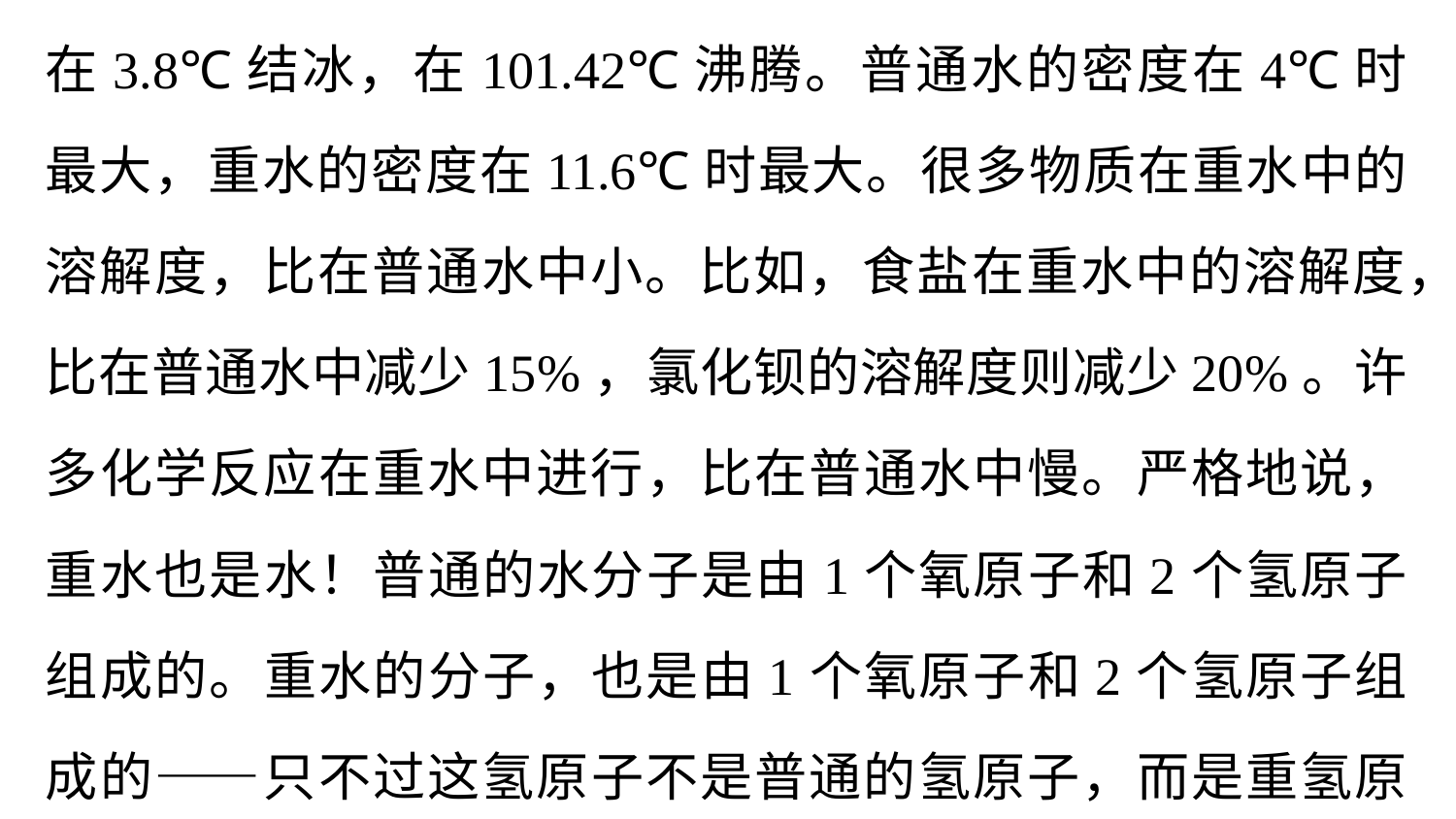

在3.8℃结冰，在101.42℃沸腾。普通水的密度在4℃时最大，重水的密度在11.6℃时最大。很多物质在重水中的溶解度，比在普通水中小。比如，食盐在重水中的溶解度，比在普通水中减少15%，氯化钡的溶解度则减少20%。许多化学反应在重水中进行，比在普通水中慢。严格地说，重水也是水！普通的水分子是由1个氧原子和2个氢原子组成的。重水的分子，也是由1个氧原子和2个氢原子组成的——只不过这氢原子不是普通的氢原子，而是重氢原子。